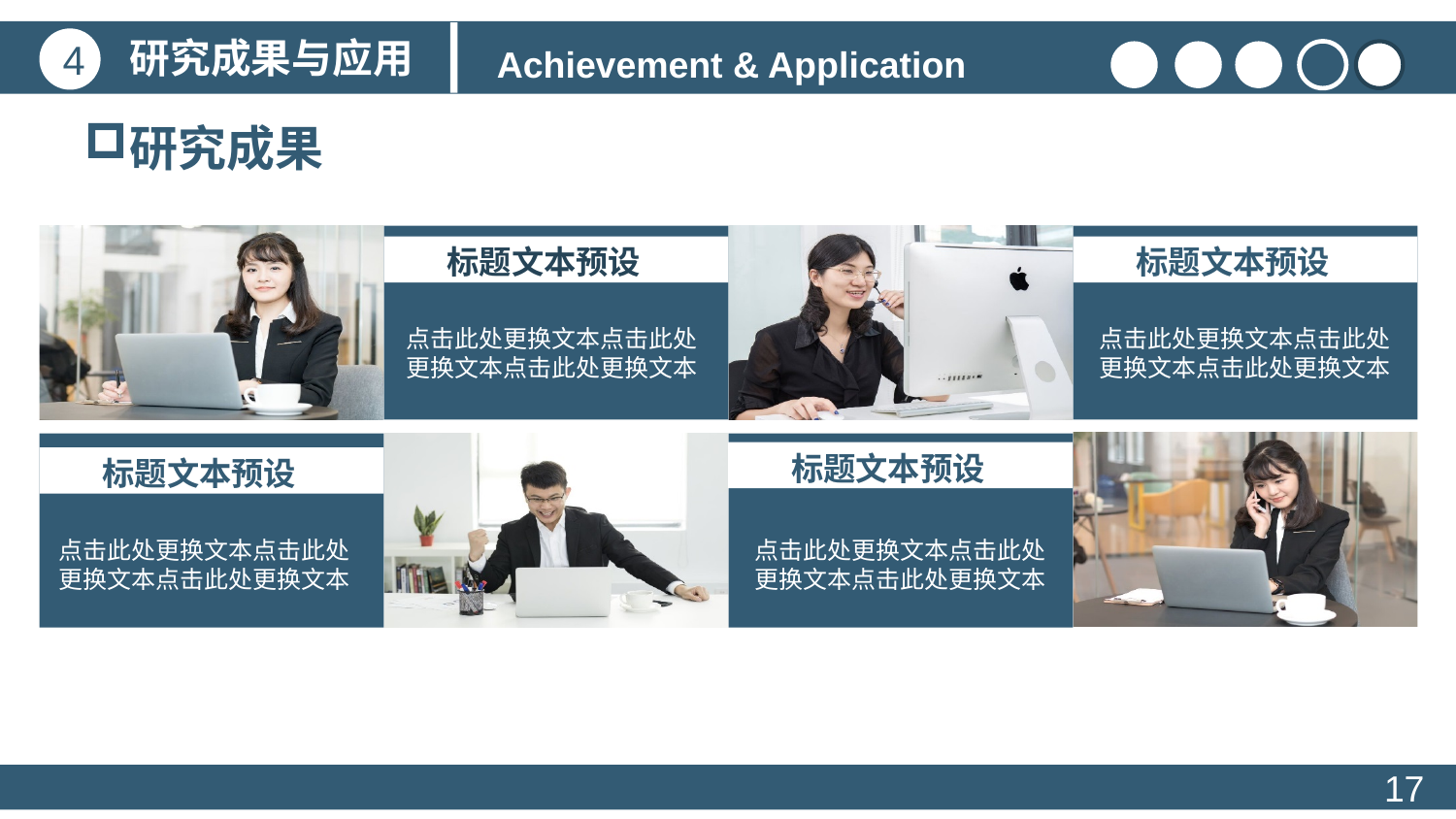

研究成果与应用
4
Achievement & Application
研究成果

标题文本预设
点击此处更换文本点击此处更换文本点击此处更换文本

标题文本预设
点击此处更换文本点击此处更换文本点击此处更换文本

标题文本预设
点击此处更换文本点击此处更换文本点击此处更换文本

标题文本预设
点击此处更换文本点击此处更换文本点击此处更换文本
17